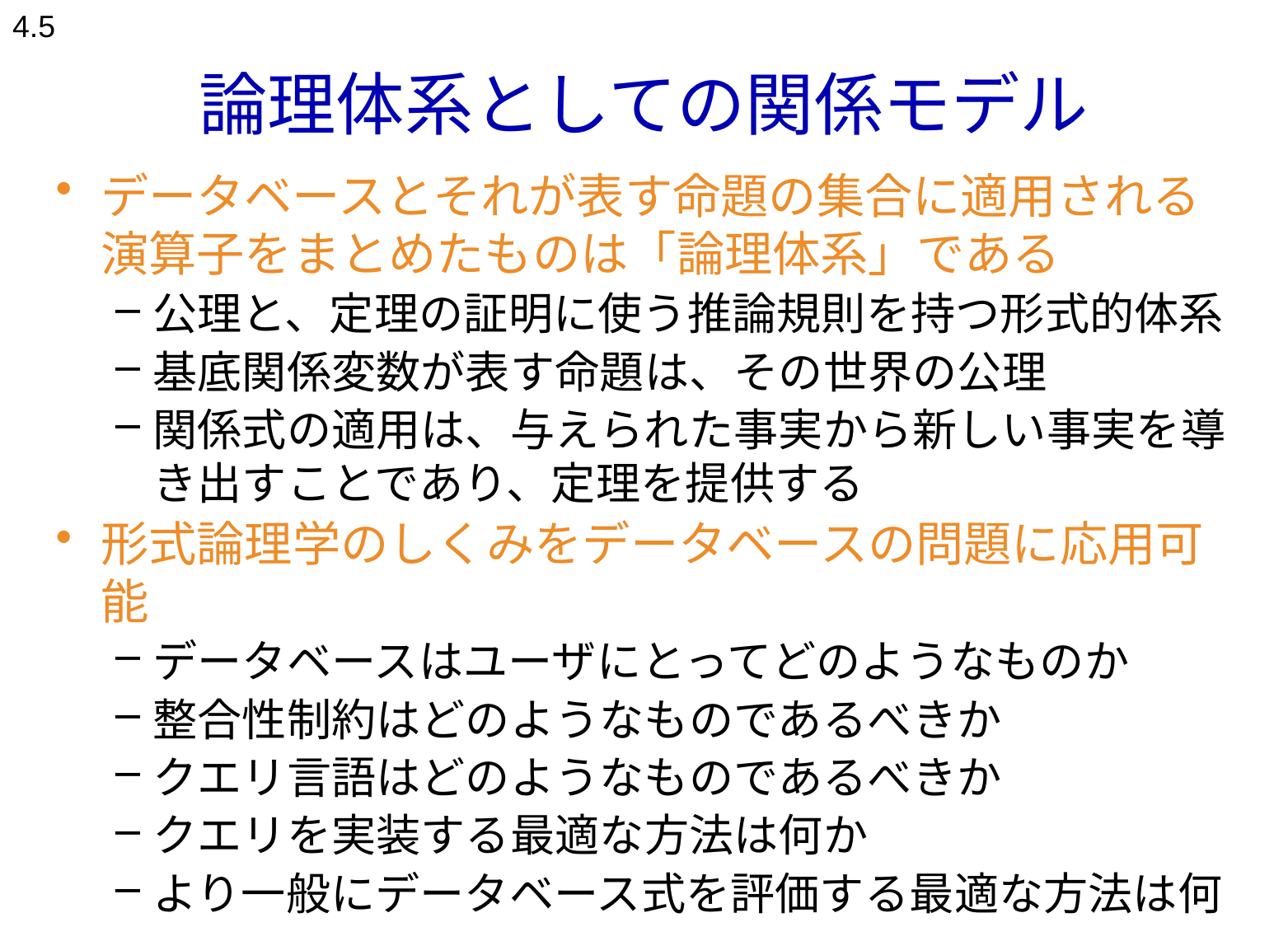

4.5
# 論理体系としての関係モデル
データベースとそれが表す命題の集合に適用される演算子をまとめたものは「論理体系」である
公理と、定理の証明に使う推論規則を持つ形式的体系
基底関係変数が表す命題は、その世界の公理
関係式の適用は、与えられた事実から新しい事実を導き出すことであり、定理を提供する
形式論理学のしくみをデータベースの問題に応用可能
データベースはユーザにとってどのようなものか
整合性制約はどのようなものであるべきか
クエリ言語はどのようなものであるべきか
クエリを実装する最適な方法は何か
より一般にデータベース式を評価する最適な方法は何か
...